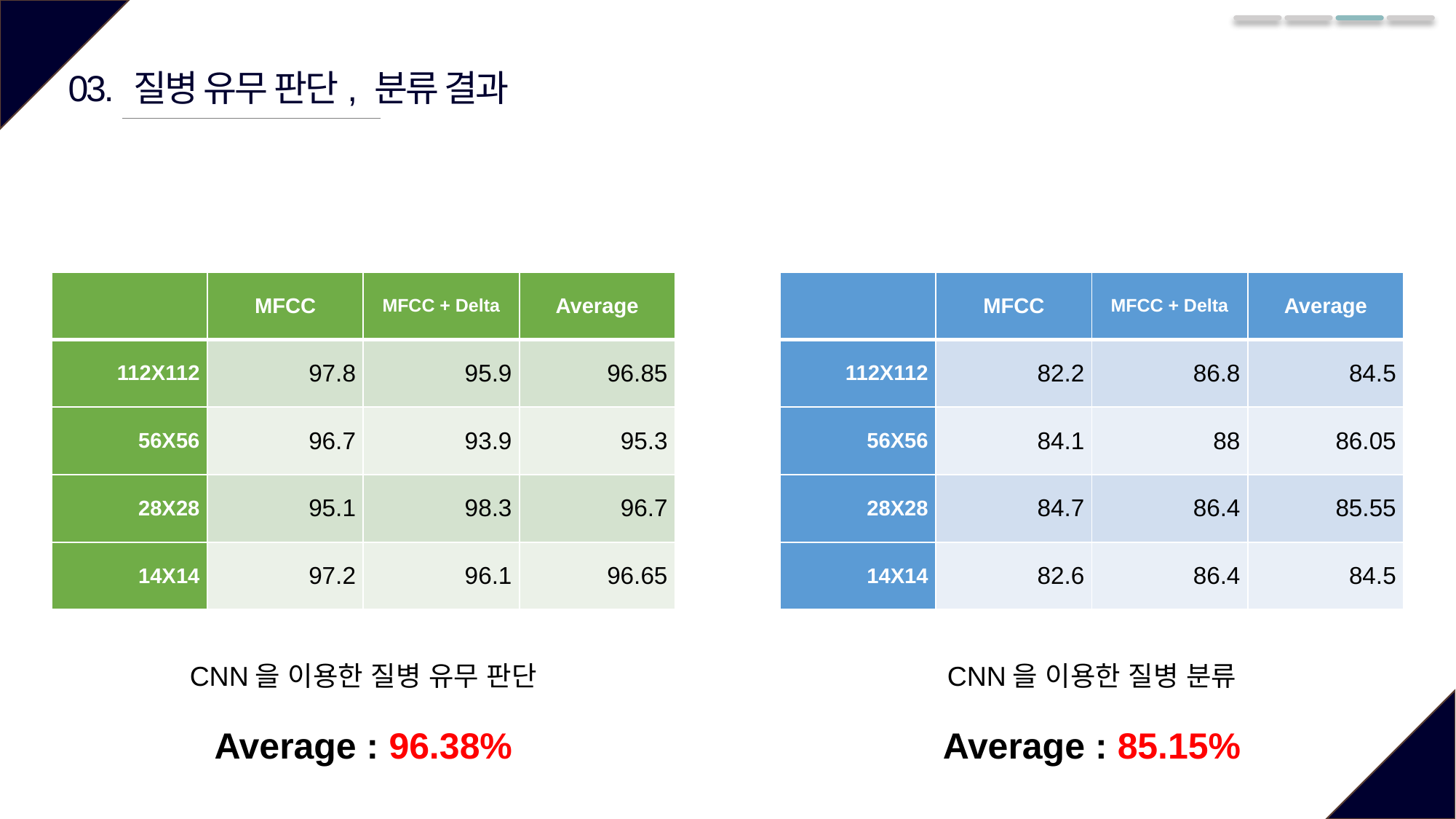

질병 유무 판단, 분류 결과
03.
|  | MFCC | MFCC + Delta | Average |
| --- | --- | --- | --- |
| 112X112 | 97.8 | 95.9 | 96.85 |
| 56X56 | 96.7 | 93.9 | 95.3 |
| 28X28 | 95.1 | 98.3 | 96.7 |
| 14X14 | 97.2 | 96.1 | 96.65 |
|  | MFCC | MFCC + Delta | Average |
| --- | --- | --- | --- |
| 112X112 | 82.2 | 86.8 | 84.5 |
| 56X56 | 84.1 | 88 | 86.05 |
| 28X28 | 84.7 | 86.4 | 85.55 |
| 14X14 | 82.6 | 86.4 | 84.5 |
CNN을 이용한 질병 유무 판단
CNN을 이용한 질병 분류
Average : 96.38%
Average : 85.15%